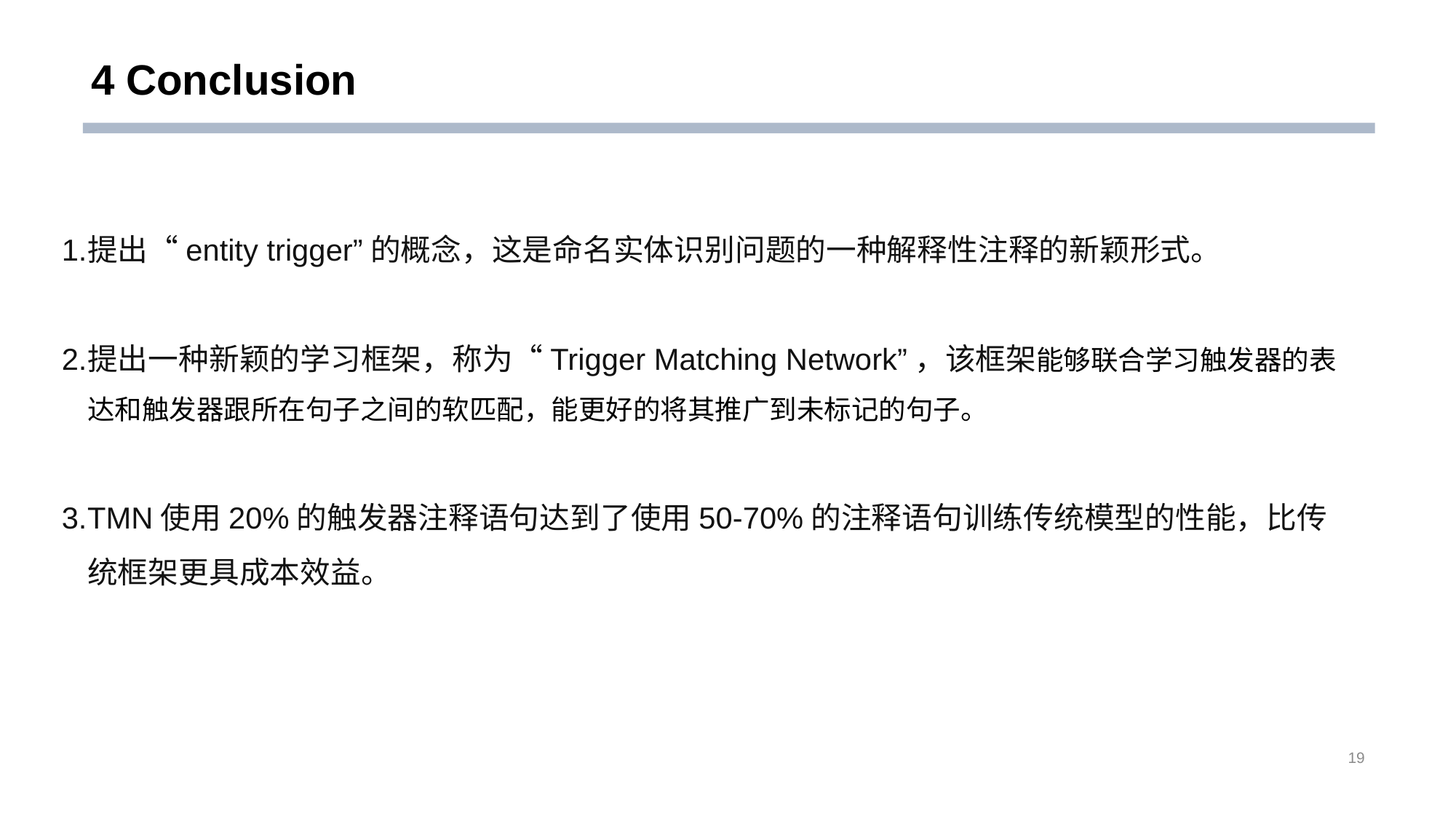

# 4 Conclusion
提出“entity trigger”的概念，这是命名实体识别问题的一种解释性注释的新颖形式。

提出一种新颖的学习框架，称为“Trigger Matching Network”，该框架能够联合学习触发器的表达和触发器跟所在句子之间的软匹配，能更好的将其推广到未标记的句子。

TMN使用20%的触发器注释语句达到了使用50-70%的注释语句训练传统模型的性能，比传统框架更具成本效益。
19